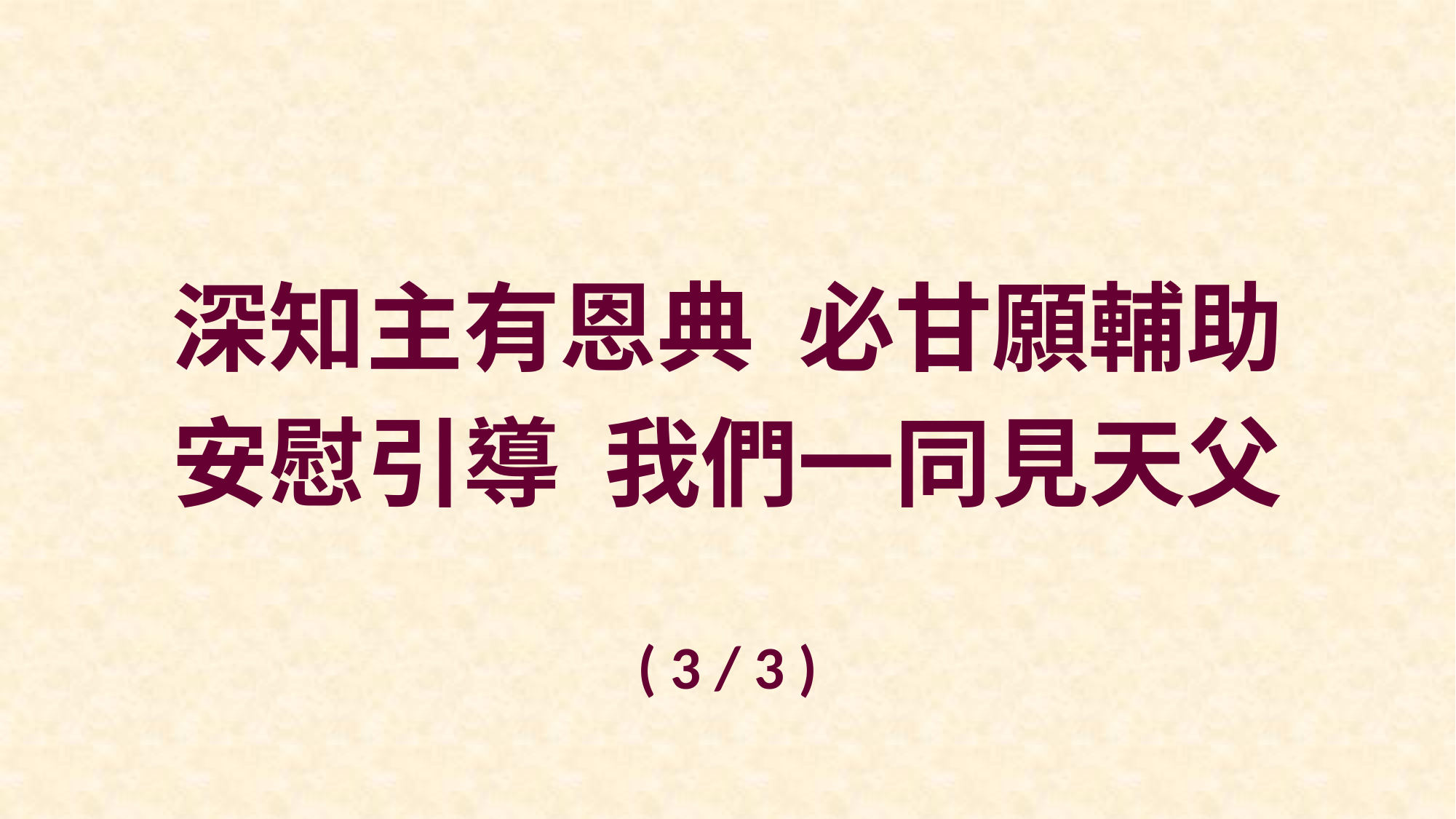

深知主有恩典  必甘願輔助
安慰引導  我們一同見天父
( 3 / 3 )